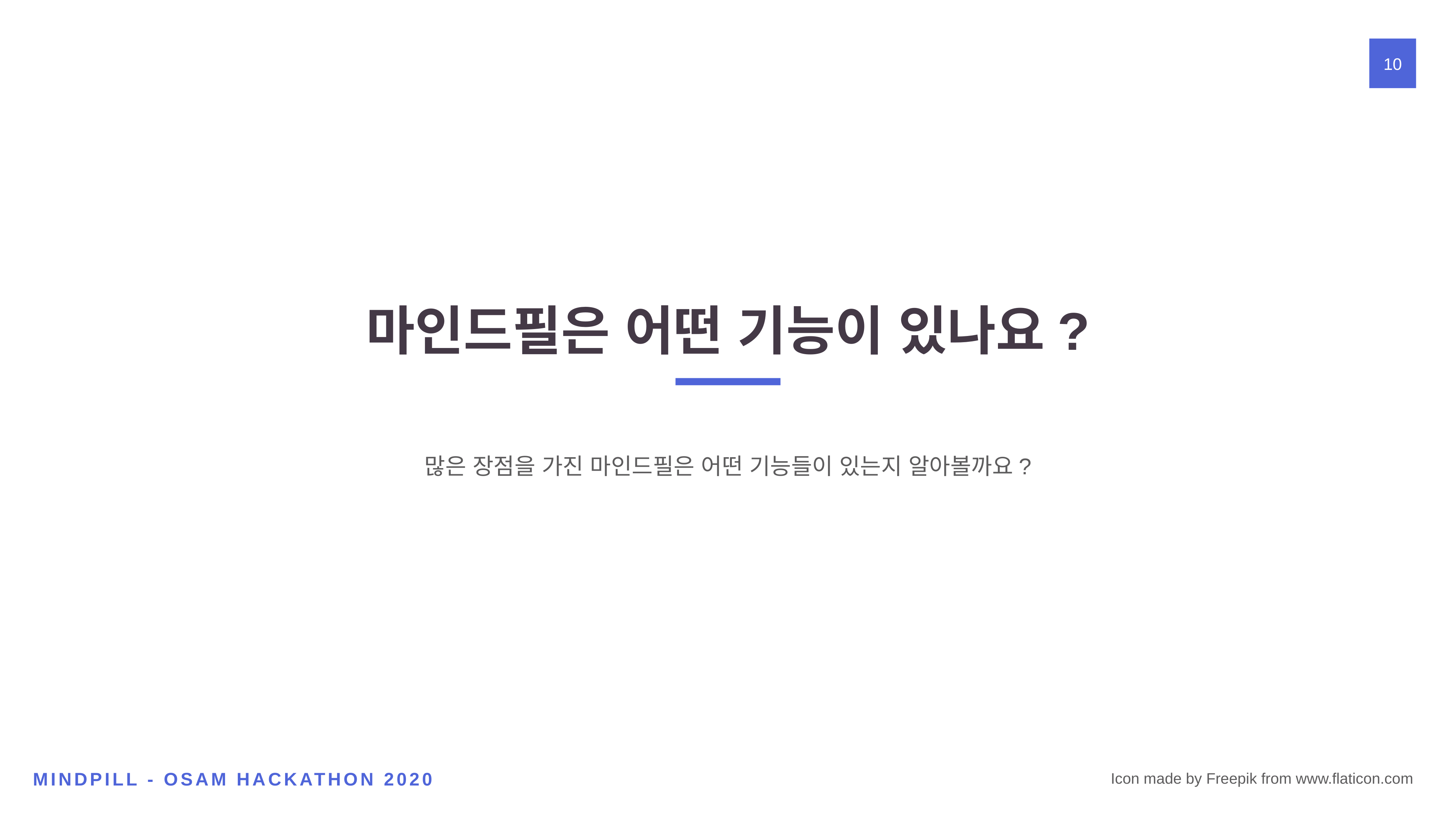

# 마인드필은 어떤 기능이 있나요?
많은 장점을 가진 마인드필은 어떤 기능들이 있는지 알아볼까요?